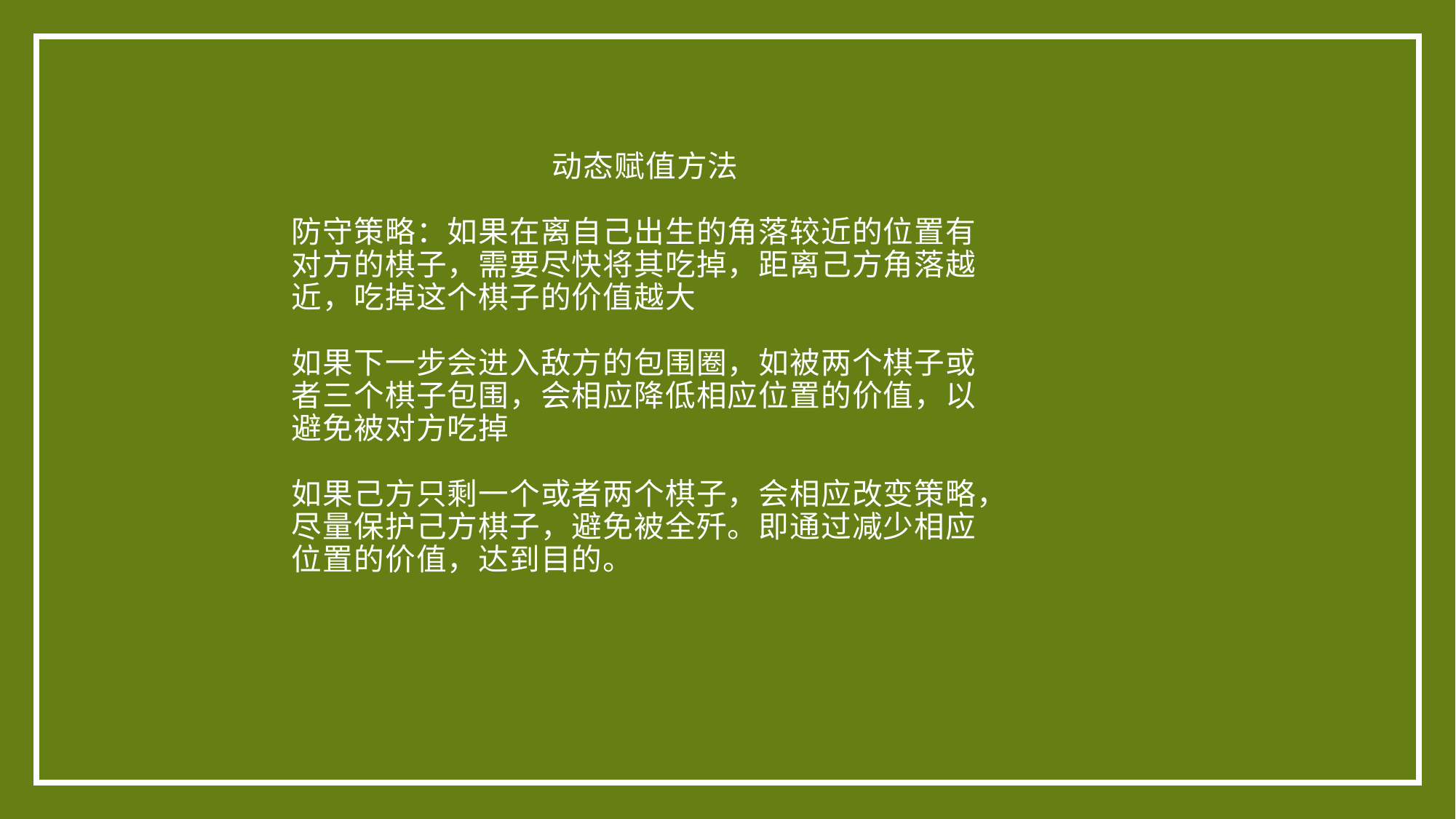

动态赋值方法

防守策略：如果在离自己出生的角落较近的位置有对方的棋子，需要尽快将其吃掉，距离己方角落越近，吃掉这个棋子的价值越大

如果下一步会进入敌方的包围圈，如被两个棋子或者三个棋子包围，会相应降低相应位置的价值，以避免被对方吃掉

如果己方只剩一个或者两个棋子，会相应改变策略，尽量保护己方棋子，避免被全歼。即通过减少相应位置的价值，达到目的。